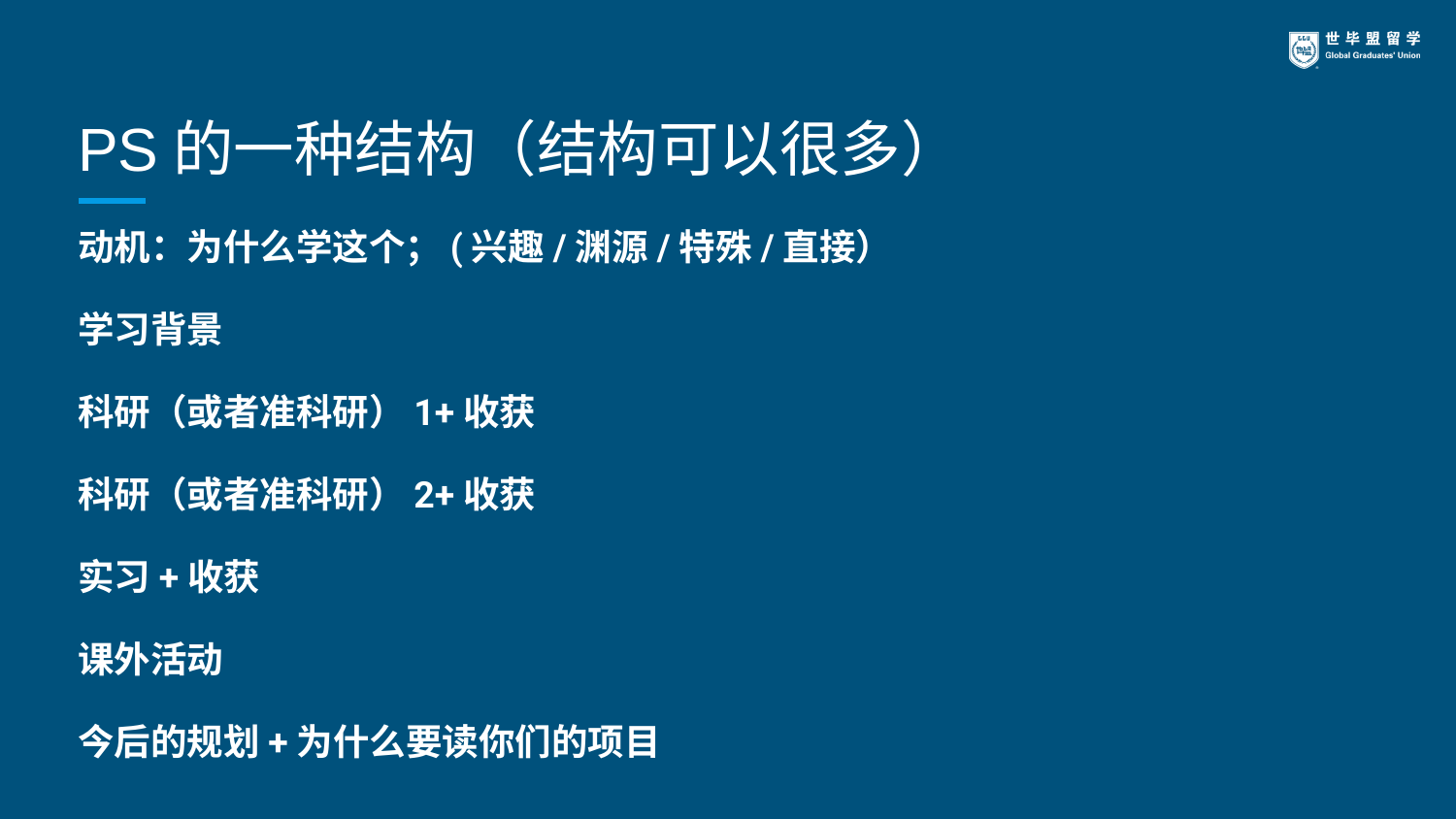

# PS的一种结构（结构可以很多）
动机：为什么学这个；(兴趣/渊源/特殊/直接）
学习背景
科研（或者准科研）1+收获
科研（或者准科研）2+收获
实习+收获
课外活动
今后的规划+为什么要读你们的项目